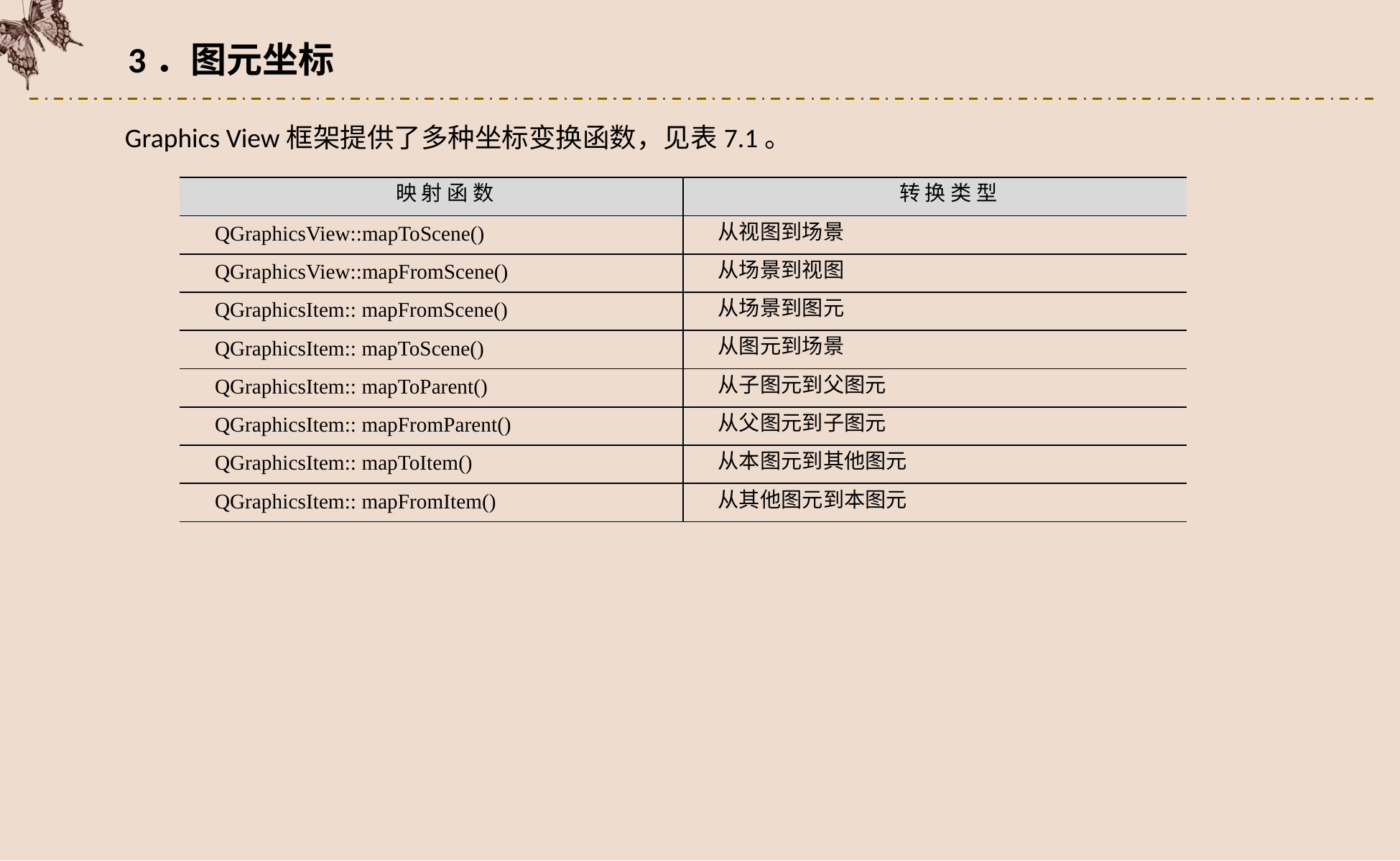

3．图元坐标
Graphics View框架提供了多种坐标变换函数，见表7.1。
| 映 射 函 数 | 转 换 类 型 |
| --- | --- |
| QGraphicsView::mapToScene() | 从视图到场景 |
| QGraphicsView::mapFromScene() | 从场景到视图 |
| QGraphicsItem:: mapFromScene() | 从场景到图元 |
| QGraphicsItem:: mapToScene() | 从图元到场景 |
| QGraphicsItem:: mapToParent() | 从子图元到父图元 |
| QGraphicsItem:: mapFromParent() | 从父图元到子图元 |
| QGraphicsItem:: mapToItem() | 从本图元到其他图元 |
| QGraphicsItem:: mapFromItem() | 从其他图元到本图元 |